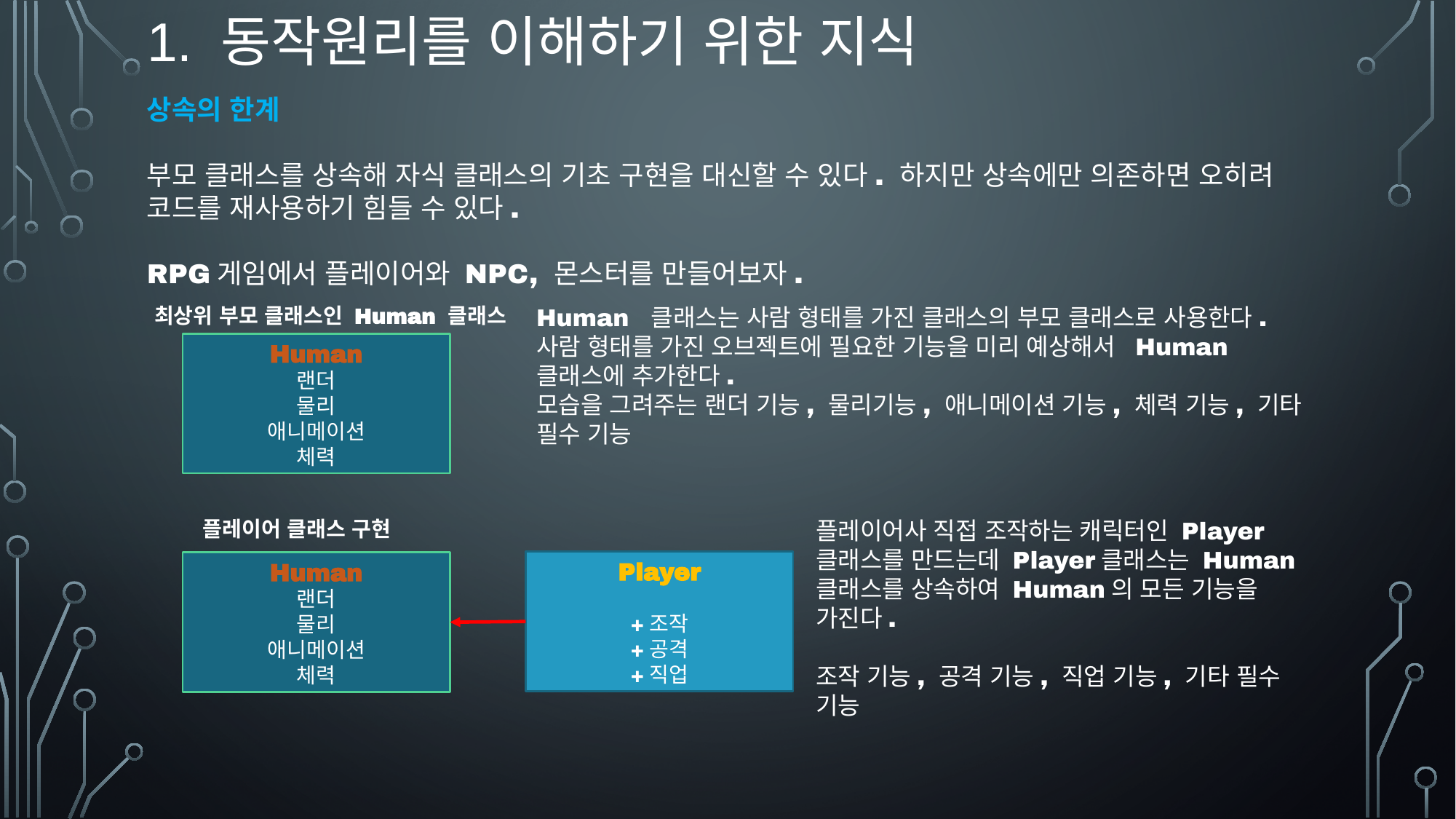

# 1. 동작원리를 이해하기 위한 지식
상속의 한계

부모 클래스를 상속해 자식 클래스의 기초 구현을 대신할 수 있다. 하지만 상속에만 의존하면 오히려 코드를 재사용하기 힘들 수 있다.

RPG게임에서 플레이어와 NPC, 몬스터를 만들어보자.
최상위 부모 클래스인 Human 클래스
Human
랜더
물리
애니메이션
체력
Human  클래스는 사람 형태를 가진 클래스의 부모 클래스로 사용한다.
사람 형태를 가진 오브젝트에 필요한 기능을 미리 예상해서  Human 클래스에 추가한다.
모습을 그려주는 랜더 기능, 물리기능, 애니메이션 기능, 체력 기능, 기타 필수 기능
플레이어 클래스 구현
Human
랜더
물리
애니메이션
체력
Player

+조작
+공격
+직업
플레이어사 직접 조작하는 캐릭터인 Player 클래스를 만드는데 Player클래스는 Human클래스를 상속하여 Human의 모든 기능을 가진다.

조작 기능, 공격 기능, 직업 기능, 기타 필수 기능